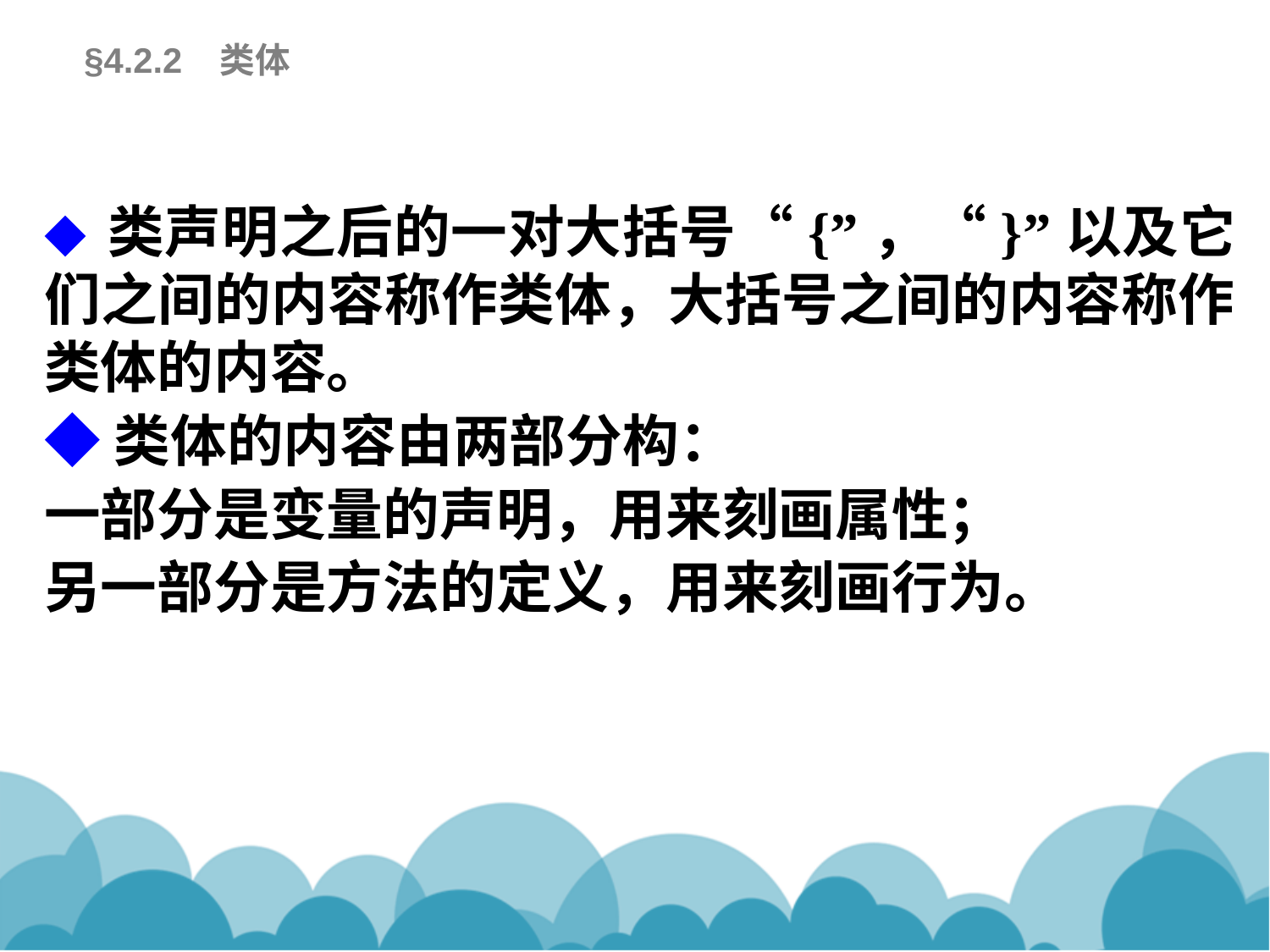

§4.2.2   类体
◆ 类声明之后的一对大括号“{”，“}”以及它们之间的内容称作类体，大括号之间的内容称作类体的内容。
◆类体的内容由两部分构：
一部分是变量的声明，用来刻画属性；
另一部分是方法的定义，用来刻画行为。

7